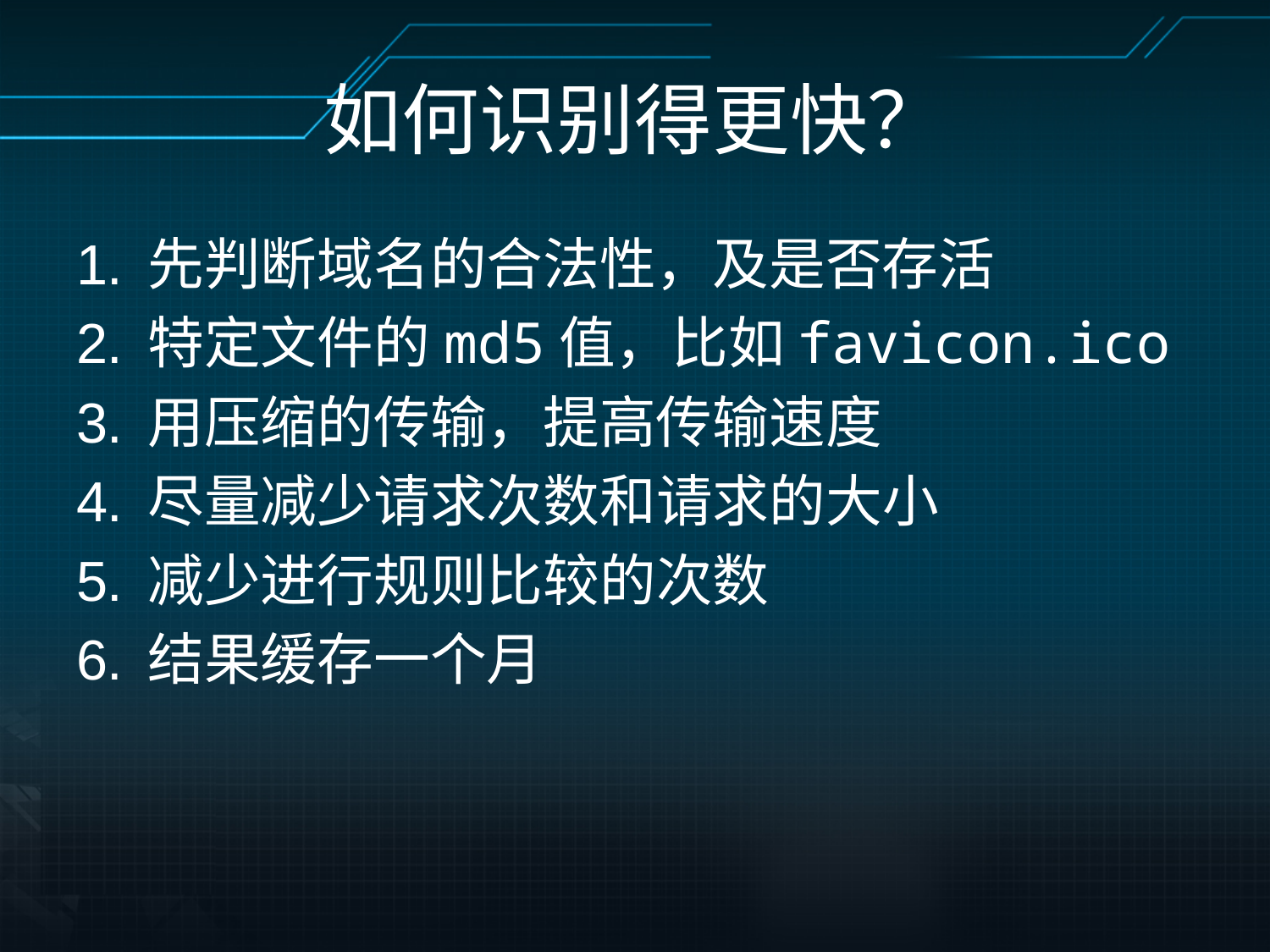

# 如何识别得更快？
先判断域名的合法性，及是否存活
特定文件的md5值，比如favicon.ico
用压缩的传输，提高传输速度
尽量减少请求次数和请求的大小
减少进行规则比较的次数
结果缓存一个月